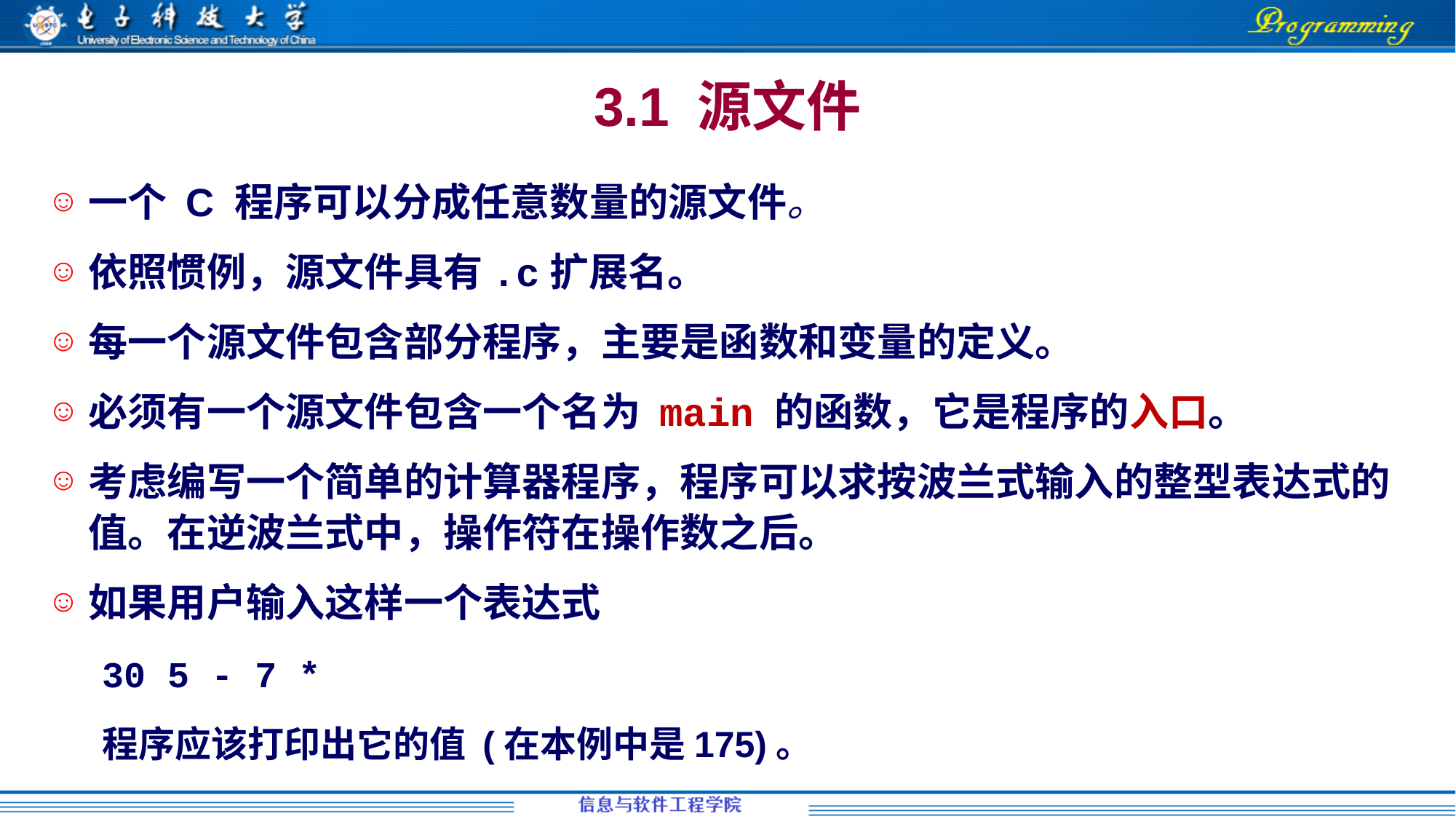

3.1 源文件
一个 C 程序可以分成任意数量的源文件。
依照惯例，源文件具有.c扩展名。
每一个源文件包含部分程序，主要是函数和变量的定义。
必须有一个源文件包含一个名为 main 的函数，它是程序的入口。
考虑编写一个简单的计算器程序，程序可以求按波兰式输入的整型表达式的值。在逆波兰式中，操作符在操作数之后。
如果用户输入这样一个表达式
30 5 - 7 *
程序应该打印出它的值 (在本例中是175)。